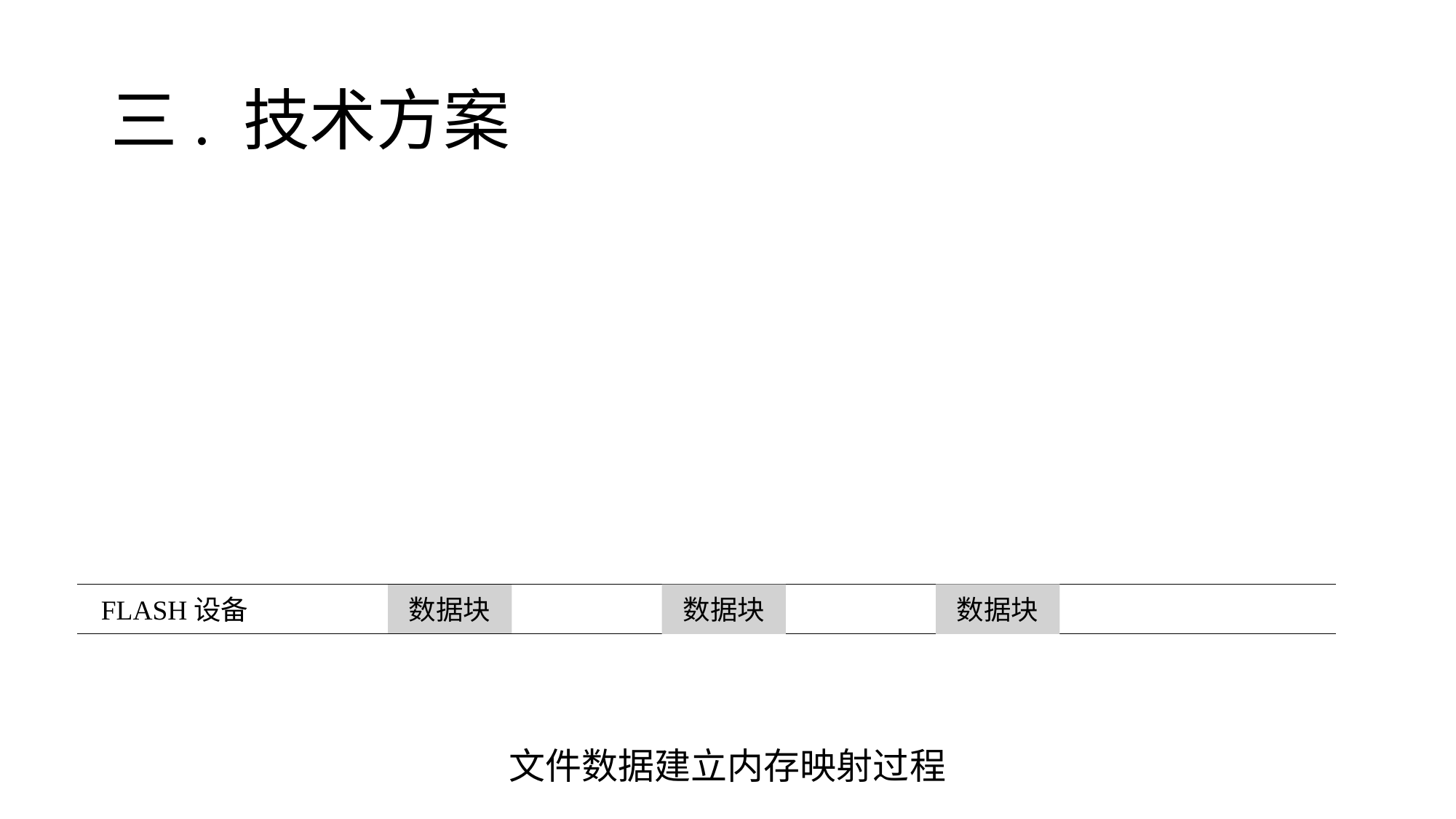

三. 技术方案
数据块
数据块
数据块
FLASH设备
文件数据建立内存映射过程